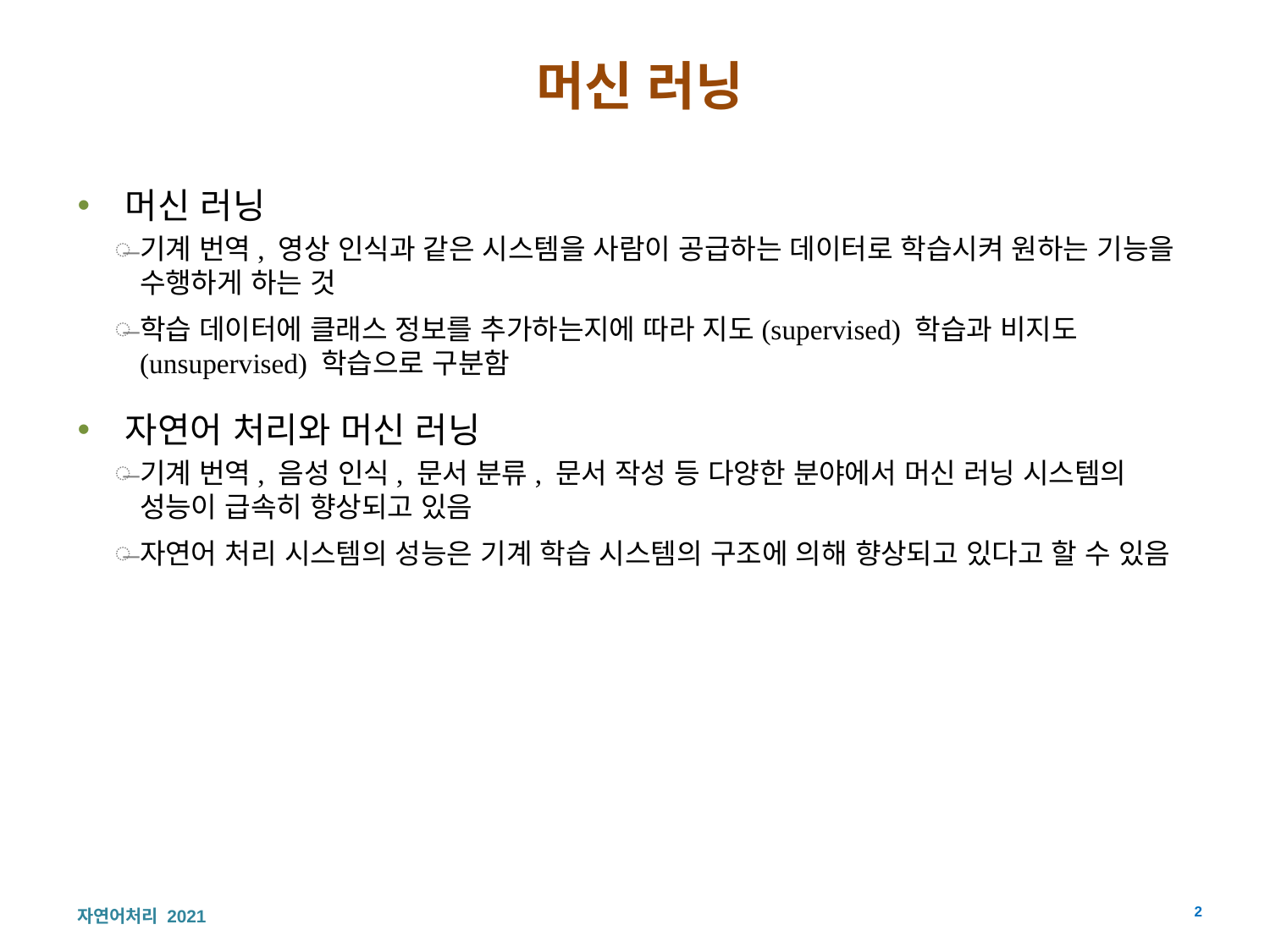

# 머신 러닝
머신 러닝
기계 번역, 영상 인식과 같은 시스템을 사람이 공급하는 데이터로 학습시켜 원하는 기능을 수행하게 하는 것
학습 데이터에 클래스 정보를 추가하는지에 따라 지도(supervised) 학습과 비지도(unsupervised) 학습으로 구분함
자연어 처리와 머신 러닝
기계 번역, 음성 인식, 문서 분류, 문서 작성 등 다양한 분야에서 머신 러닝 시스템의 성능이 급속히 향상되고 있음
자연어 처리 시스템의 성능은 기계 학습 시스템의 구조에 의해 향상되고 있다고 할 수 있음